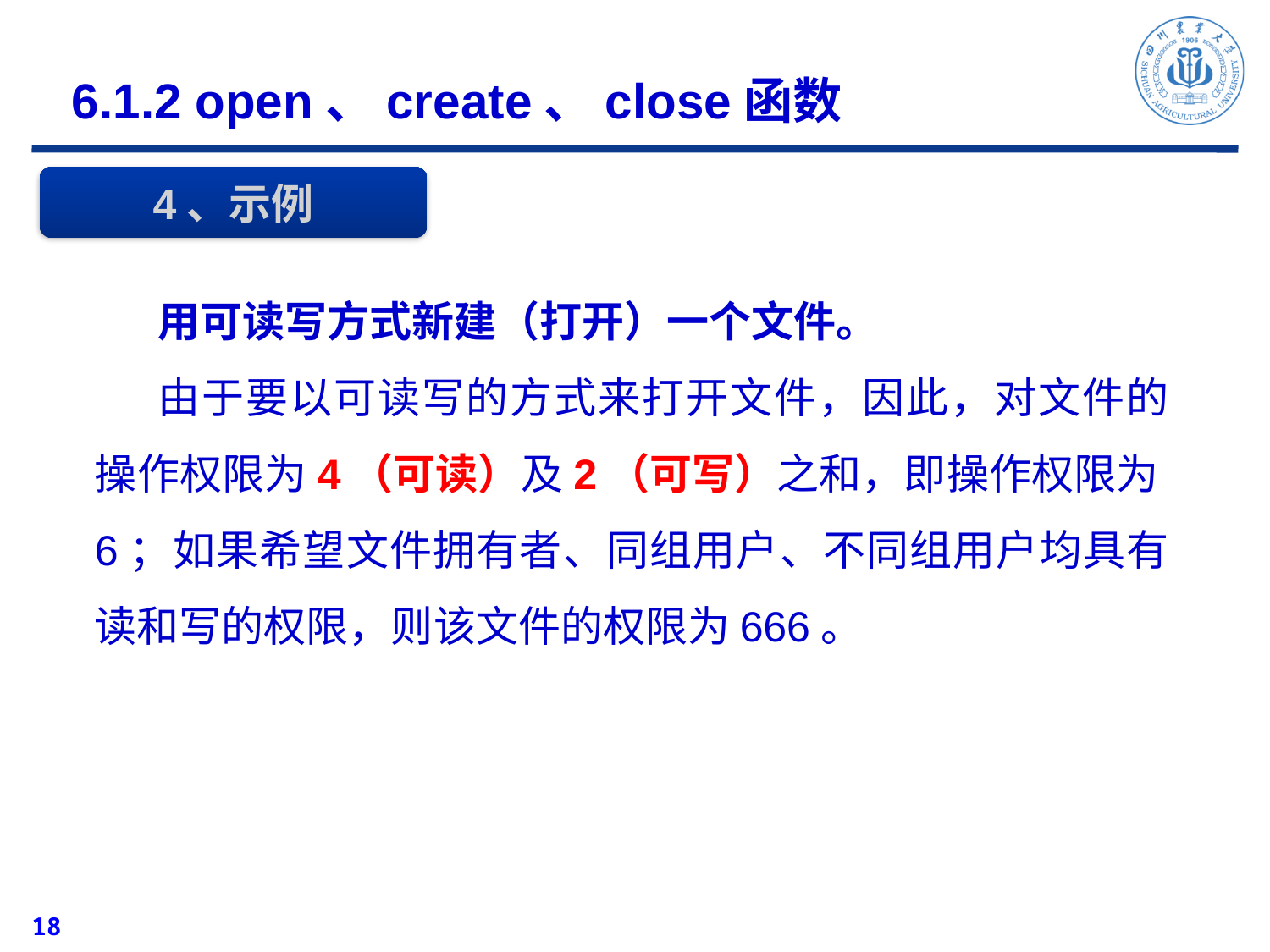

6.1.2 open、create、close函数
4、示例
用可读写方式新建（打开）一个文件。
由于要以可读写的方式来打开文件，因此，对文件的操作权限为4（可读）及2（可写）之和，即操作权限为6；如果希望文件拥有者、同组用户、不同组用户均具有读和写的权限，则该文件的权限为666。